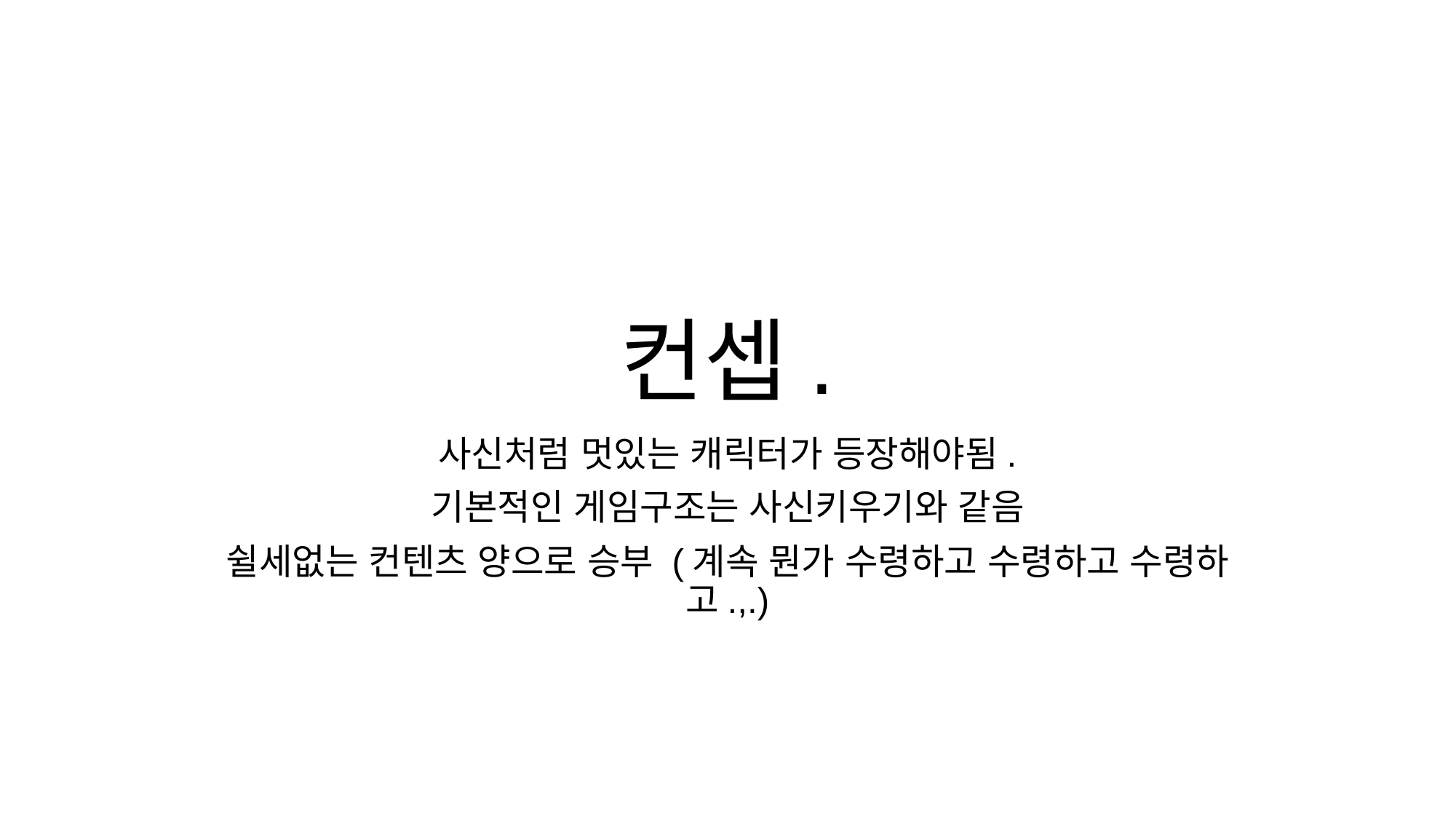

# 컨셉.
사신처럼 멋있는 캐릭터가 등장해야됨.
기본적인 게임구조는 사신키우기와 같음
쉴세없는 컨텐츠 양으로 승부 (계속 뭔가 수령하고 수령하고 수령하고.,.)